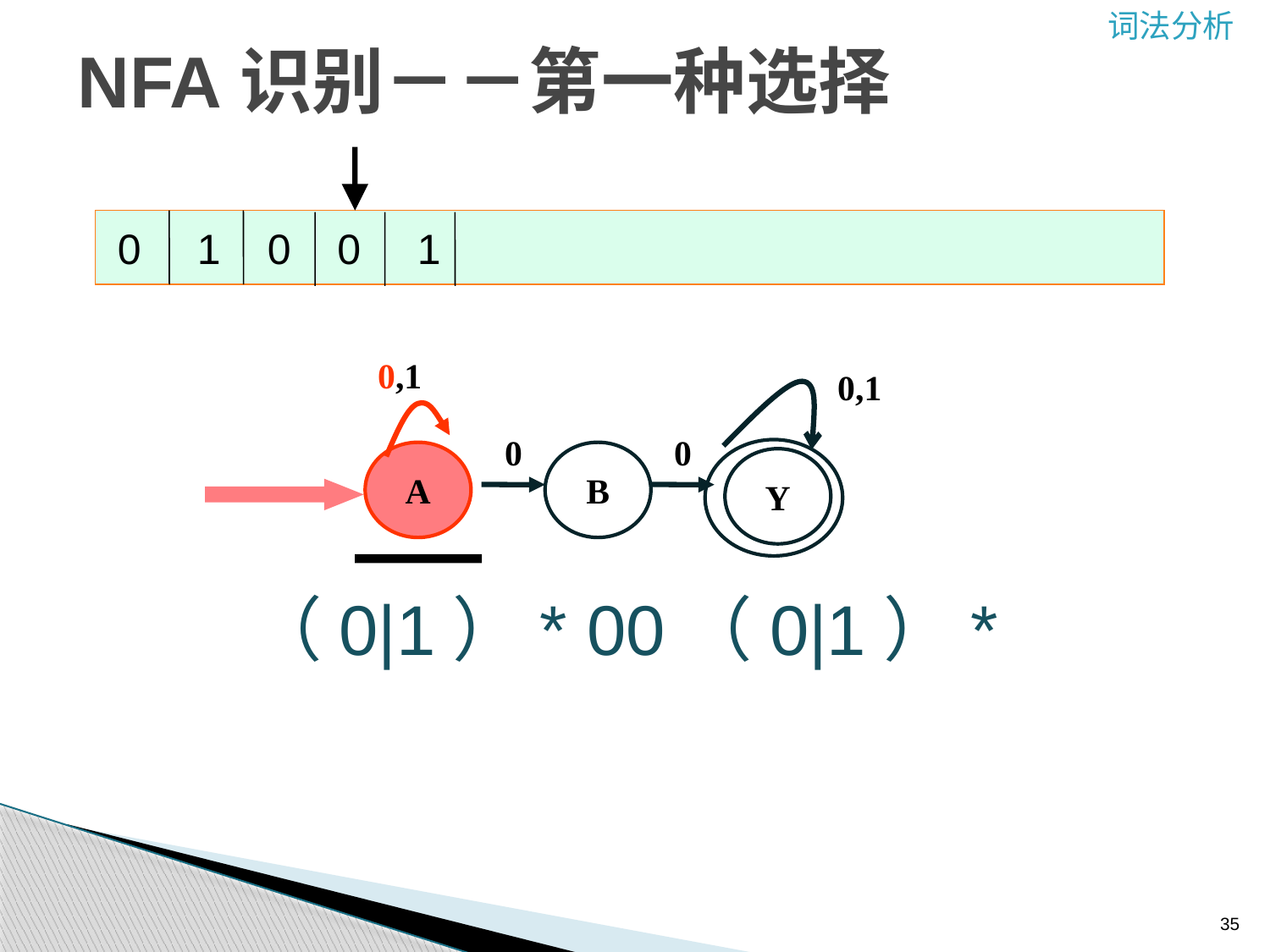

NFA识别－－第一种选择

0
1
0
0
1
0,1
0,1

0
0

A
B
Y

（0|1）* 00（0|1）*
35